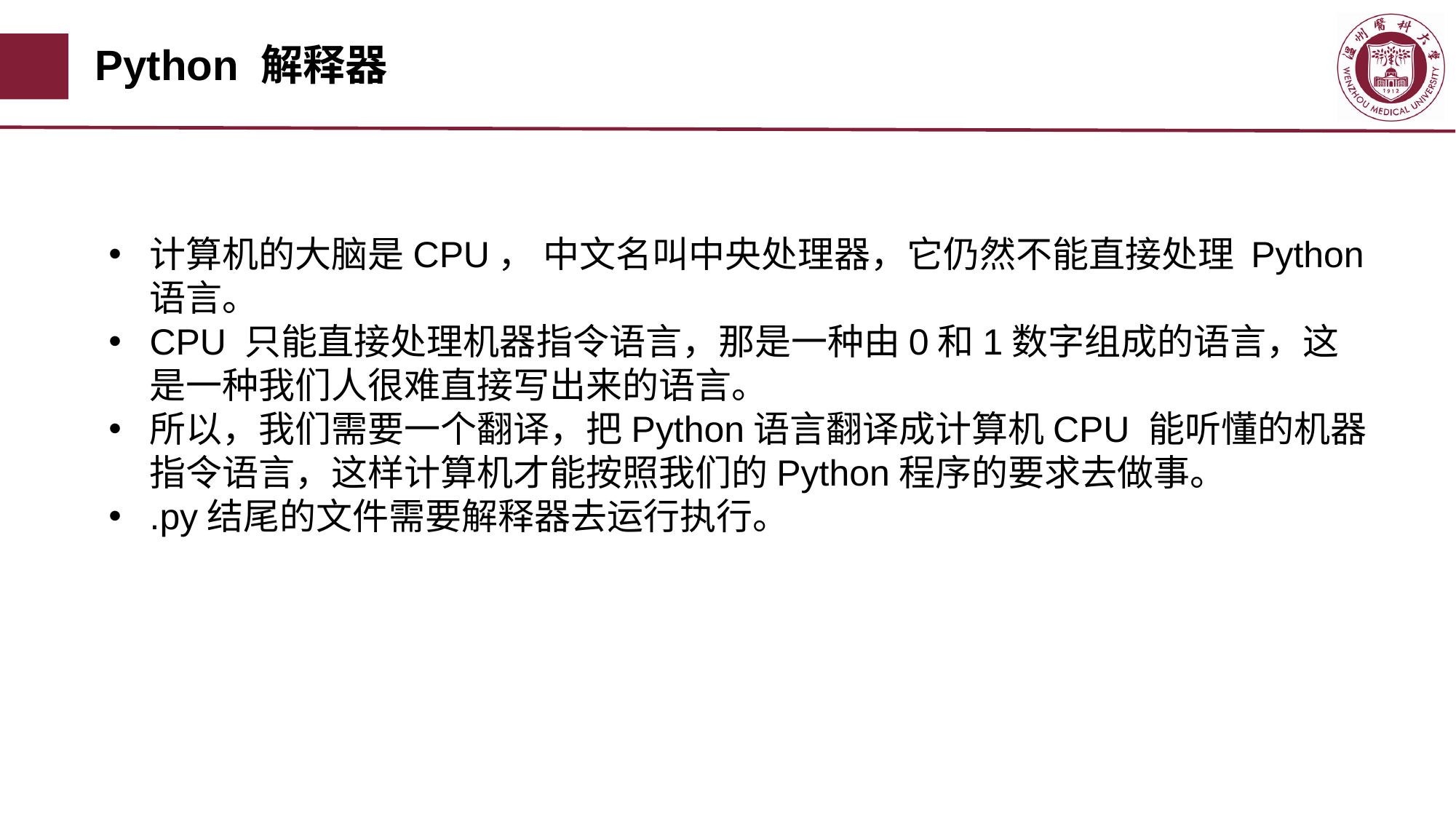

# Python 解释器
计算机的大脑是CPU， 中文名叫中央处理器，它仍然不能直接处理 Python 语言。
CPU 只能直接处理机器指令语言，那是一种由0和1数字组成的语言，这是一种我们人很难直接写出来的语言。
所以，我们需要一个翻译，把Python语言翻译成计算机CPU 能听懂的机器指令语言，这样计算机才能按照我们的Python程序的要求去做事。
.py结尾的文件需要解释器去运行执行。